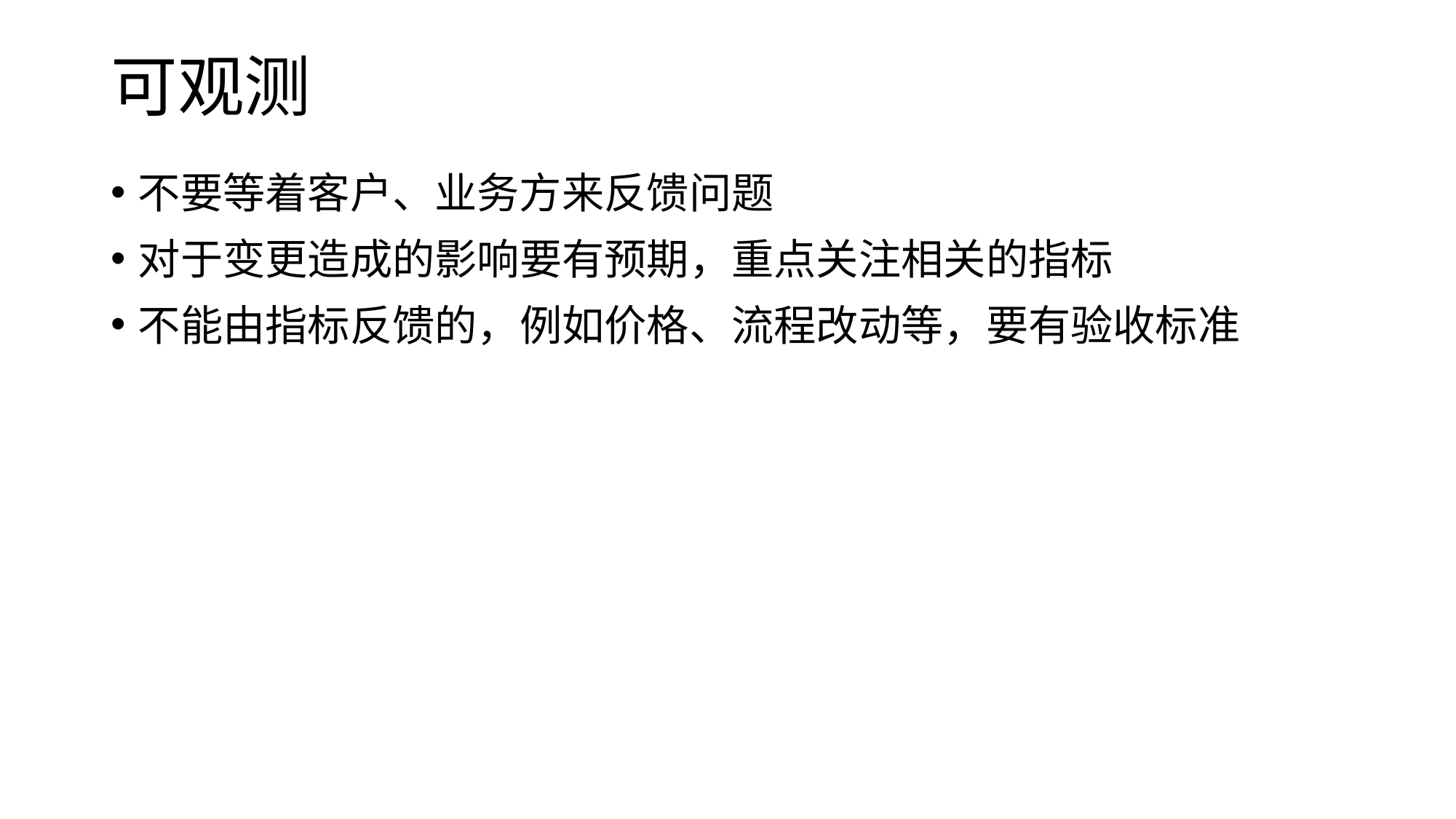

# 可观测
不要等着客户、业务方来反馈问题
对于变更造成的影响要有预期，重点关注相关的指标
不能由指标反馈的，例如价格、流程改动等，要有验收标准